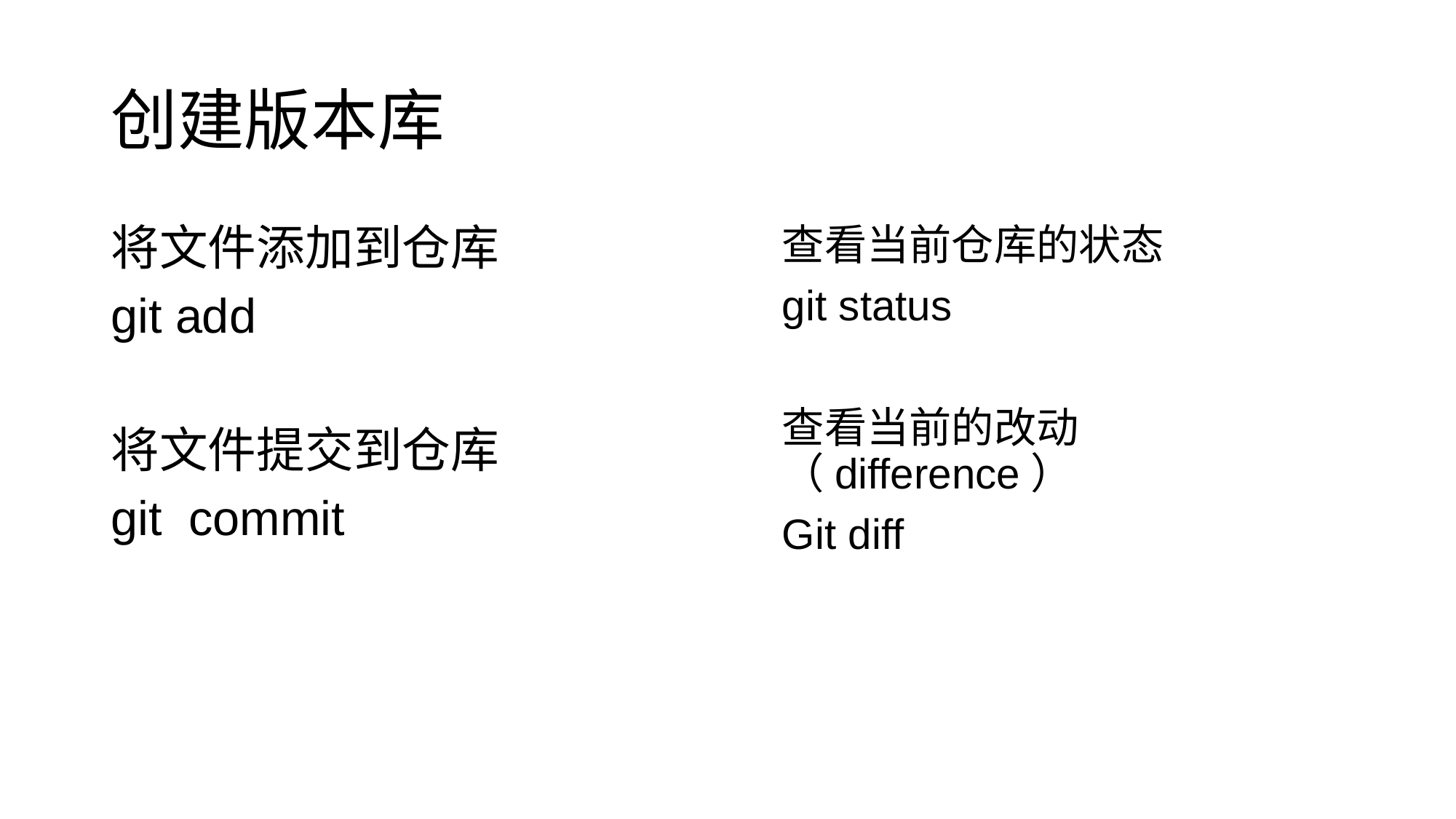

# 创建版本库
将文件添加到仓库
git add

将文件提交到仓库
git  commit

查看当前仓库的状态
git status

查看当前的改动（difference）
Git diff